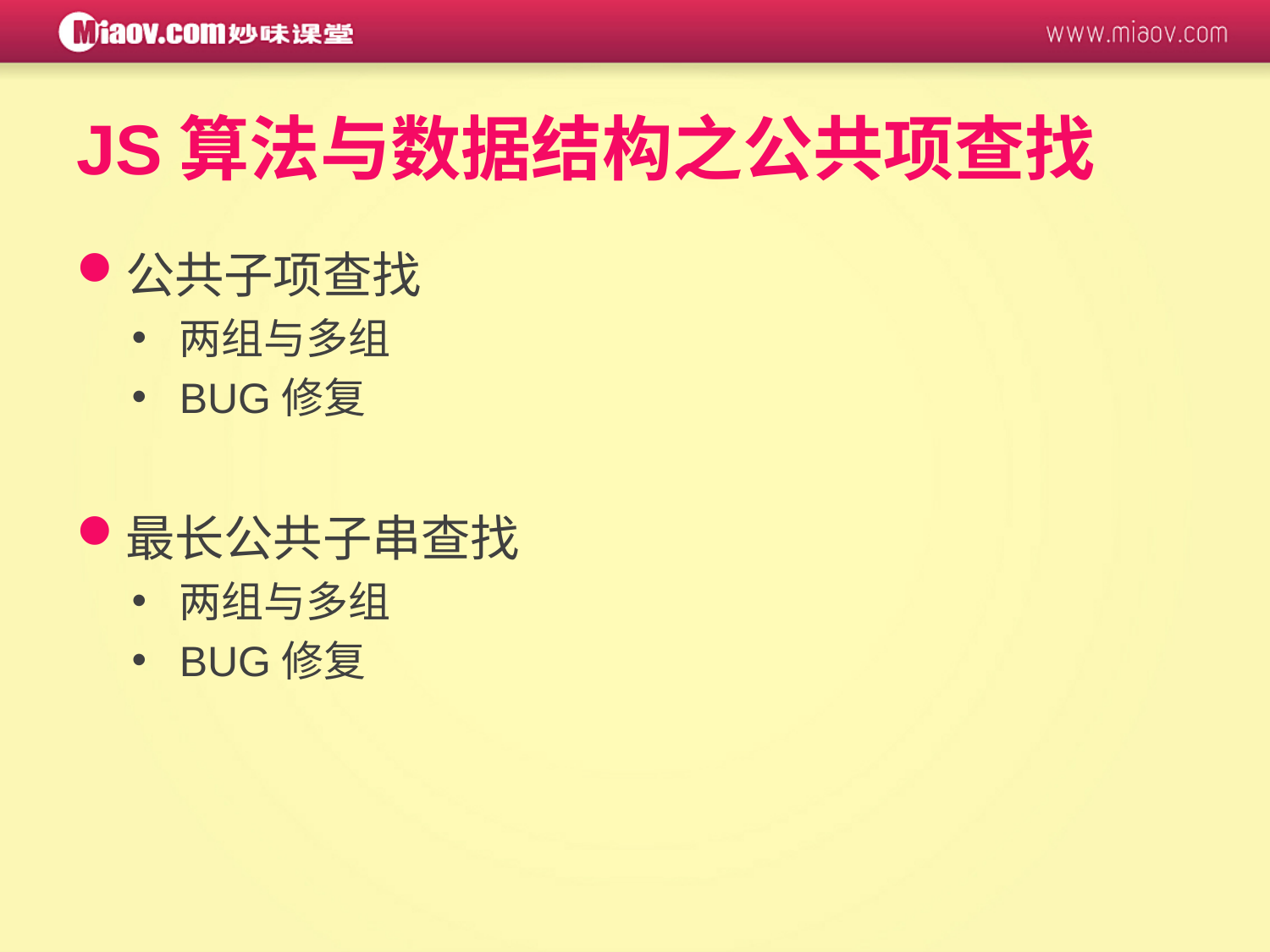

# JS算法与数据结构之公共项查找
公共子项查找
两组与多组
BUG修复

最长公共子串查找
两组与多组
BUG修复